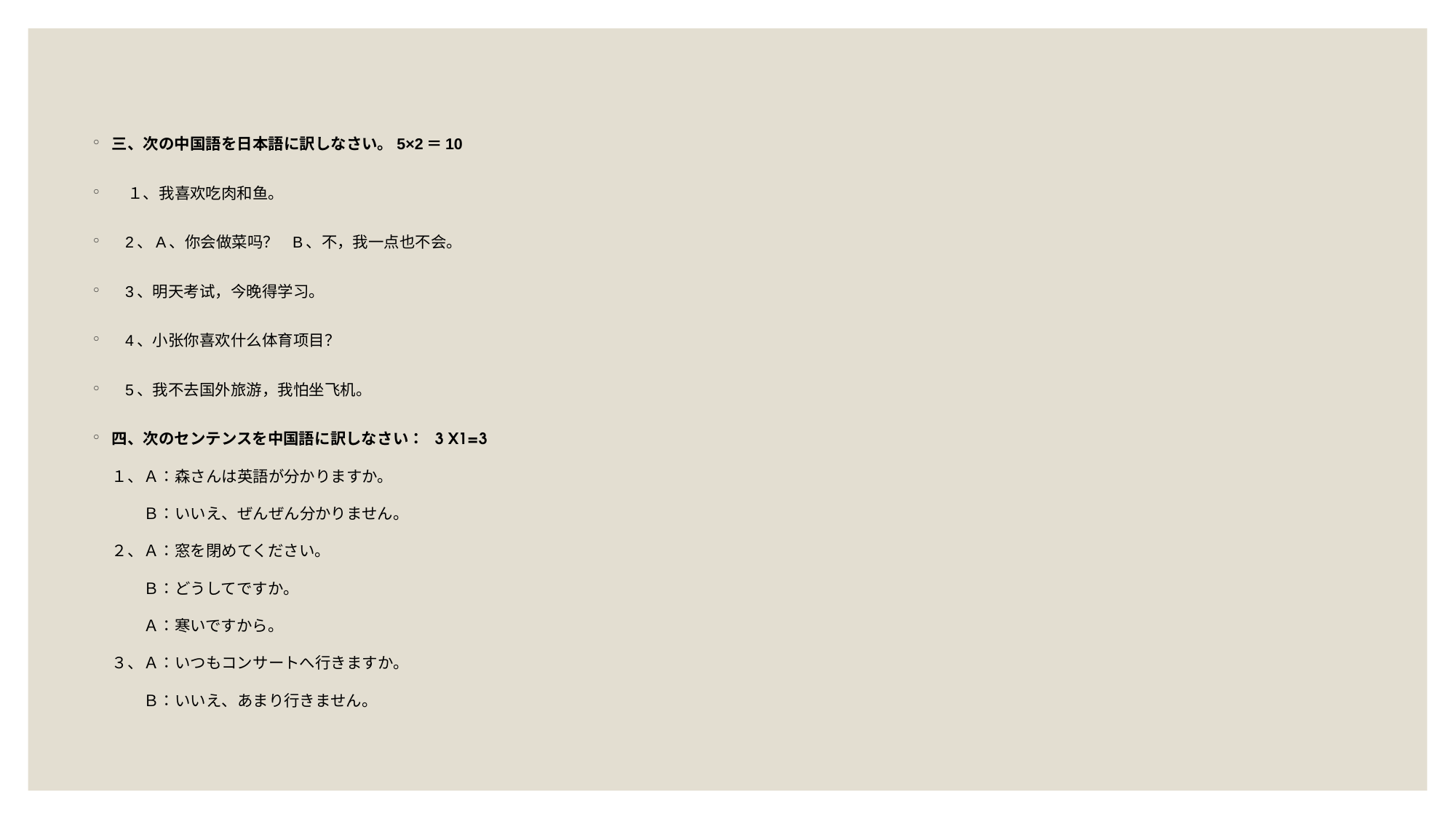

三、次の中国語を日本語に訳しなさい。5×2＝10
　１、我喜欢吃肉和鱼。
   2、A、你会做菜吗？   B、不，我一点也不会。
   3、明天考试，今晚得学习。
   4、小张你喜欢什么体育项目？
   5、我不去国外旅游，我怕坐飞机。
四、次のセンテンスを中国語に訳しなさい：  3 X1=3
１、Ａ：森さんは英語が分かりますか。
　　Ｂ：いいえ、ぜんぜん分かりません。
２、Ａ：窓を閉めてください。
　　Ｂ：どうしてですか。
　　Ａ：寒いですから。
３、Ａ：いつもコンサートへ行きますか。
　　Ｂ：いいえ、あまり行きません。